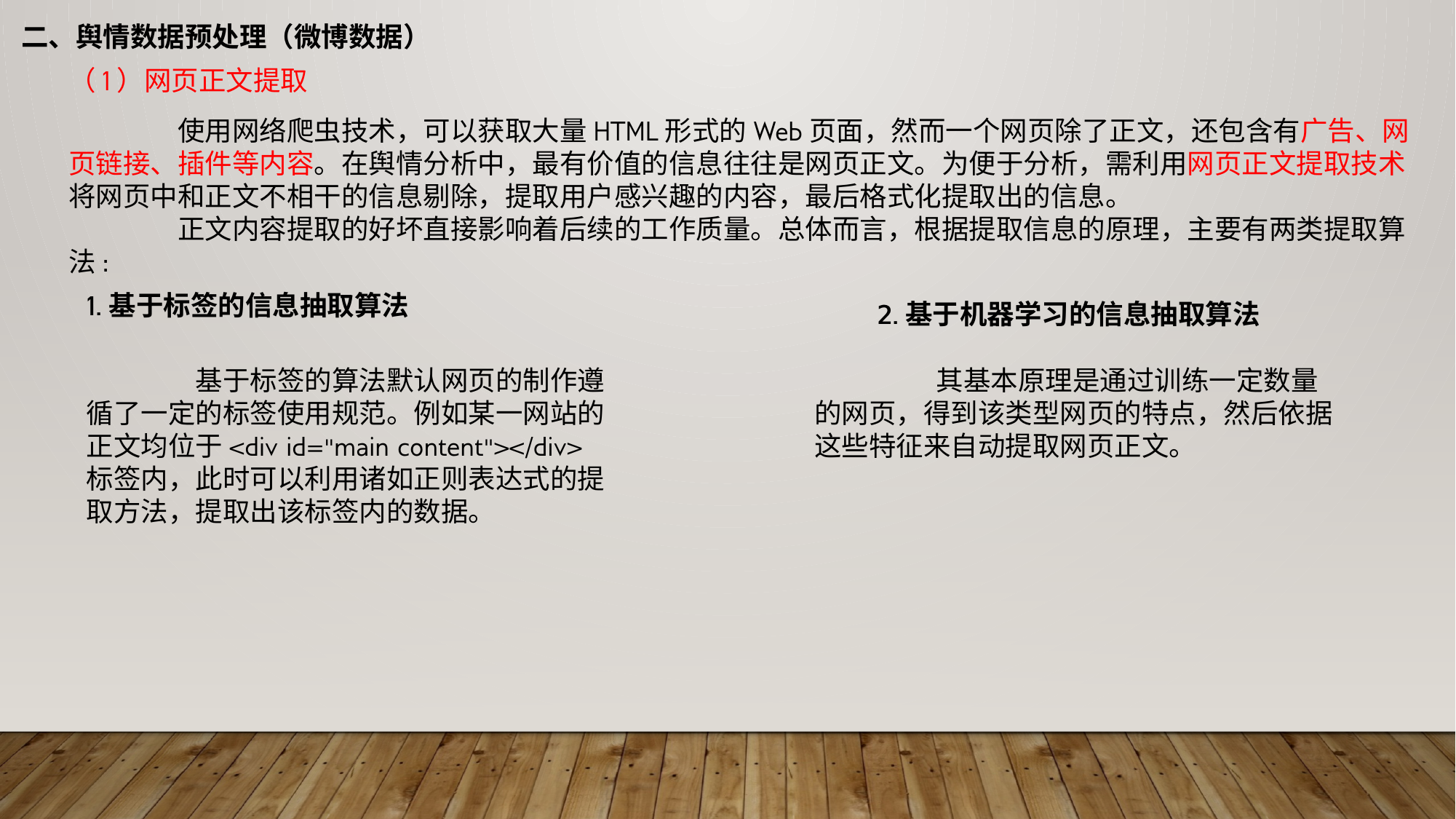

二、舆情数据预处理（微博数据）
（1）网页正文提取
	使用网络爬虫技术，可以获取大量HTML形式的Web页面，然而一个网页除了正文，还包含有广告、网页链接、插件等内容。在舆情分析中，最有价值的信息往往是网页正文。为便于分析，需利用网页正文提取技术将网页中和正文不相干的信息剔除，提取用户感兴趣的内容，最后格式化提取出的信息。
	正文内容提取的好坏直接影响着后续的工作质量。总体而言，根据提取信息的原理，主要有两类提取算法:
1.基于标签的信息抽取算法
2.基于机器学习的信息抽取算法
	基于标签的算法默认网页的制作遵循了一定的标签使用规范。例如某一网站的正文均位于<div id="main content"></div>标签内，此时可以利用诸如正则表达式的提取方法，提取出该标签内的数据。
	 其基本原理是通过训练一定数量的网页，得到该类型网页的特点，然后依据这些特征来自动提取网页正文。